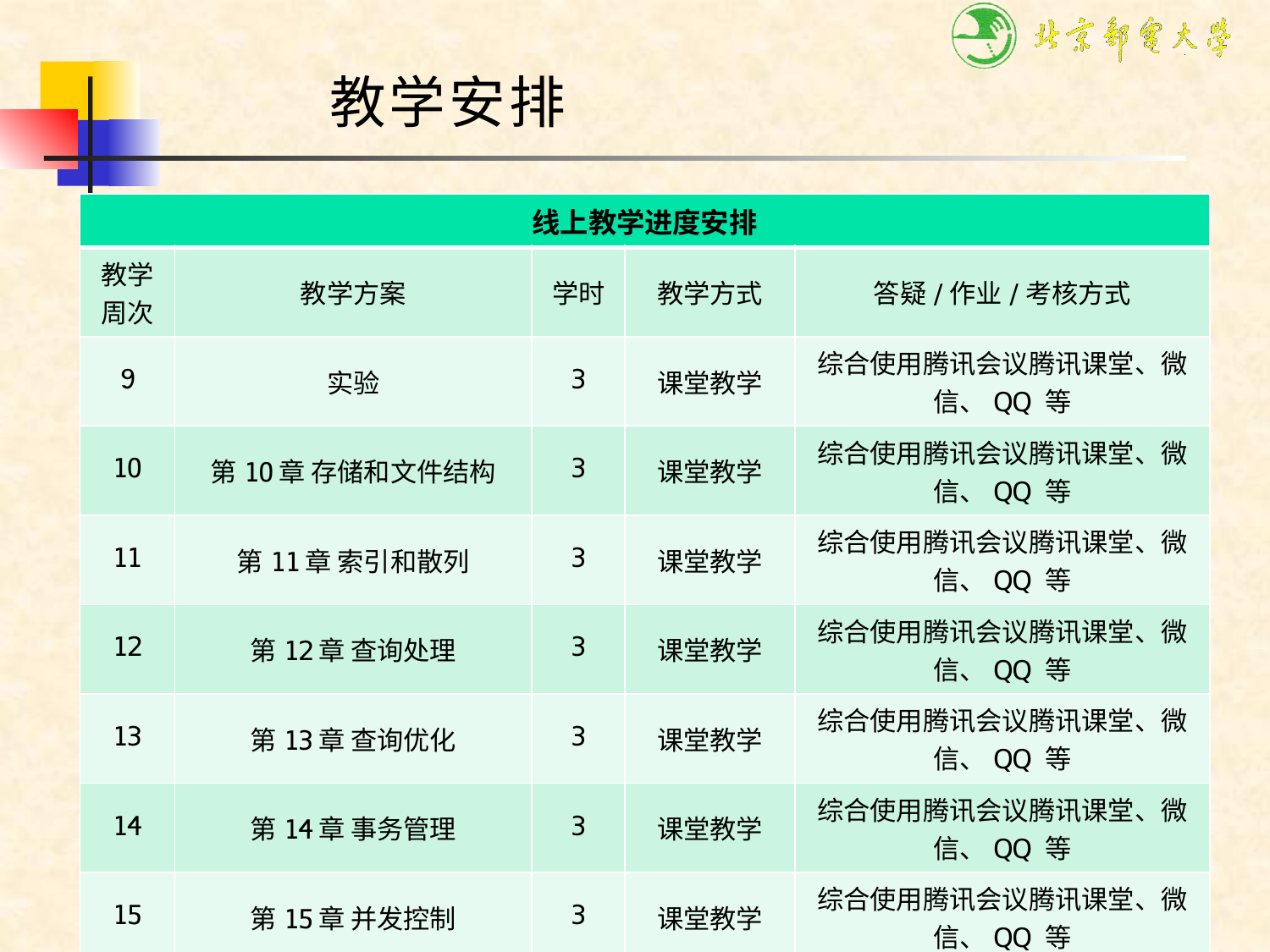

教学安排
| 线上教学进度安排 |  |  |  |  |
| --- | --- | --- | --- | --- |
| 教学周次 | 教学方案 | 学时 | 教学方式 | 答疑/作业/考核方式 |
| 9 | 实验 | 3 | 课堂教学 | 综合使用腾讯会议腾讯课堂、微信、QQ 等 |
| 10 | 第10章 存储和文件结构 | 3 | 课堂教学 | 综合使用腾讯会议腾讯课堂、微信、QQ 等 |
| 11 | 第11章 索引和散列 | 3 | 课堂教学 | 综合使用腾讯会议腾讯课堂、微信、QQ 等 |
| 12 | 第12章 查询处理 | 3 | 课堂教学 | 综合使用腾讯会议腾讯课堂、微信、QQ 等 |
| 13 | 第13章 查询优化 | 3 | 课堂教学 | 综合使用腾讯会议腾讯课堂、微信、QQ 等 |
| 14 | 第14章 事务管理 | 3 | 课堂教学 | 综合使用腾讯会议腾讯课堂、微信、QQ 等 |
| 15 | 第15章 并发控制 | 3 | 课堂教学 | 综合使用腾讯会议腾讯课堂、微信、QQ 等 |
| 16 | 第16章 恢复系统 | 3 | 课堂教学 | 综合使用腾讯会议腾讯课堂、微信、QQ 等 |
11